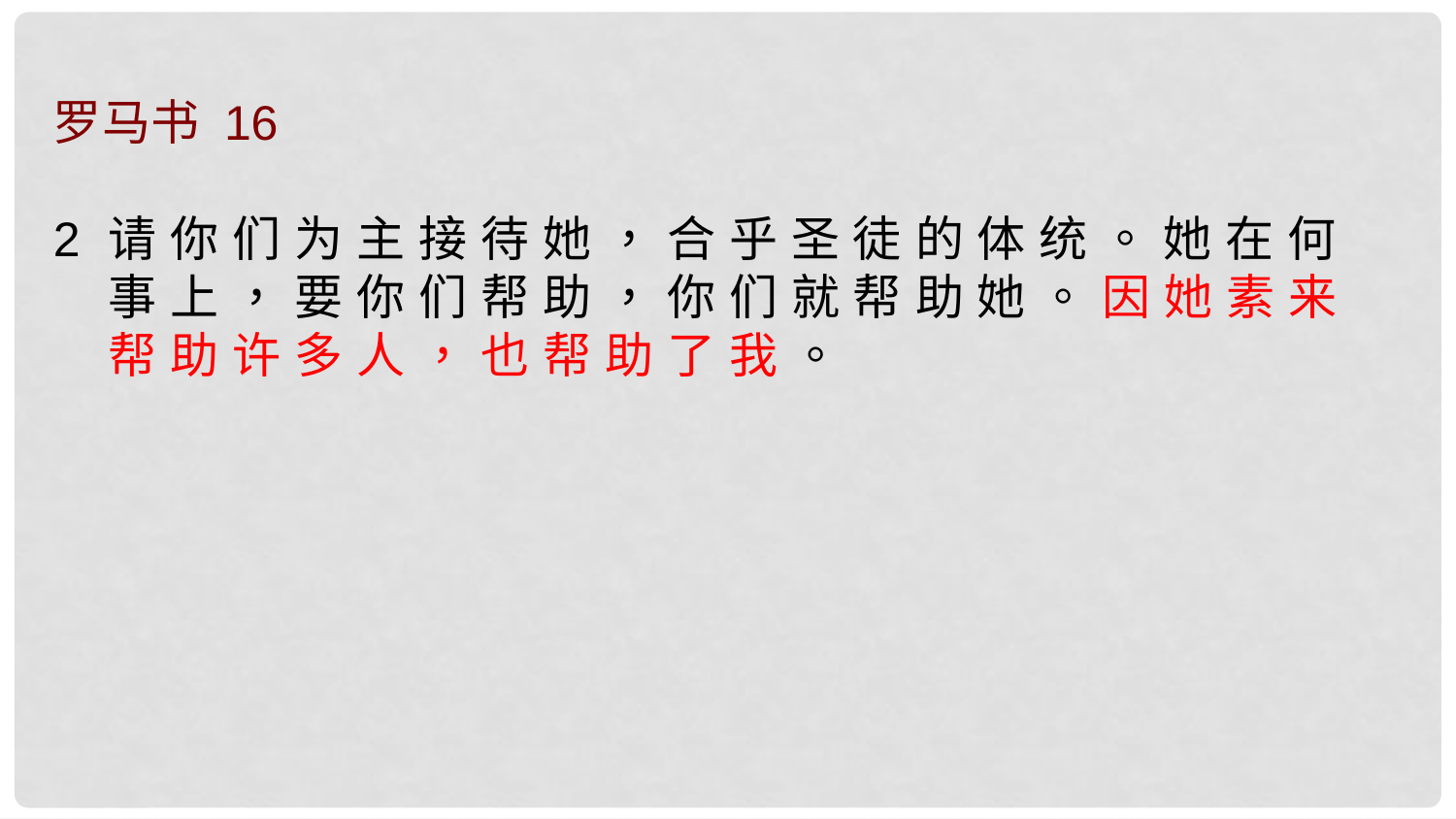

罗马书 16

请 你 们 为 主 接 待 她 ， 合 乎 圣 徒 的 体 统 。 她 在 何 事 上 ， 要 你 们 帮 助 ， 你 们 就 帮 助 她 。 因 她 素 来 帮 助 许 多 人 ， 也 帮 助 了 我 。